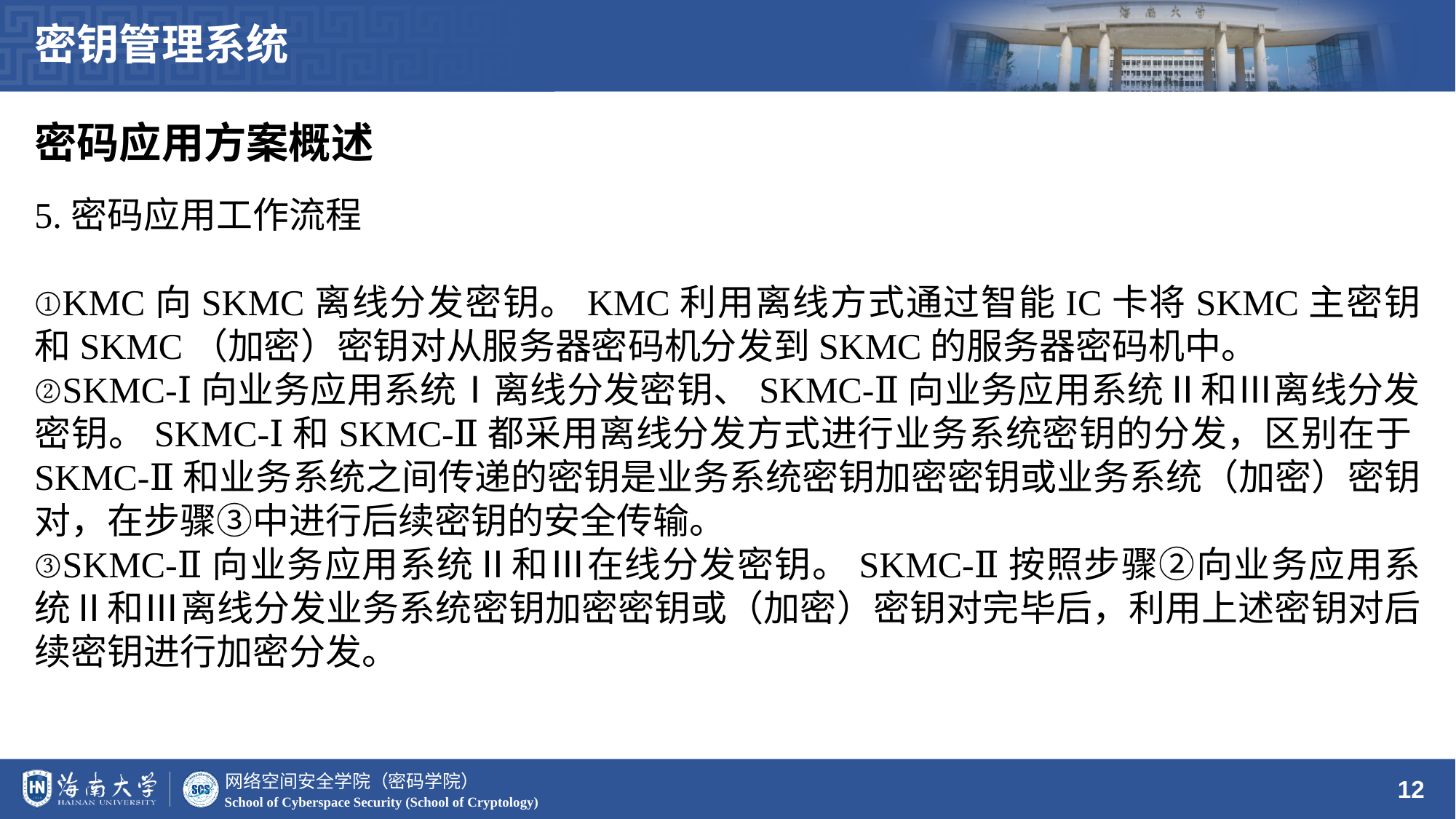

密钥管理系统

密码应用方案概述

5.密码应用工作流程

①KMC向SKMC离线分发密钥。KMC利用离线方式通过智能IC卡将SKMC主密钥和SKMC（加密）密钥对从服务器密码机分发到SKMC的服务器密码机中。
②SKMC-Ⅰ向业务应用系统Ⅰ离线分发密钥、SKMC-Ⅱ向业务应用系统Ⅱ和Ⅲ离线分发密钥。SKMC-Ⅰ和SKMC-Ⅱ都采用离线分发方式进行业务系统密钥的分发，区别在于SKMC-Ⅱ和业务系统之间传递的密钥是业务系统密钥加密密钥或业务系统（加密）密钥对，在步骤③中进行后续密钥的安全传输。
③SKMC-Ⅱ向业务应用系统Ⅱ和Ⅲ在线分发密钥。SKMC-Ⅱ按照步骤②向业务应用系统Ⅱ和Ⅲ离线分发业务系统密钥加密密钥或（加密）密钥对完毕后，利用上述密钥对后续密钥进行加密分发。

12